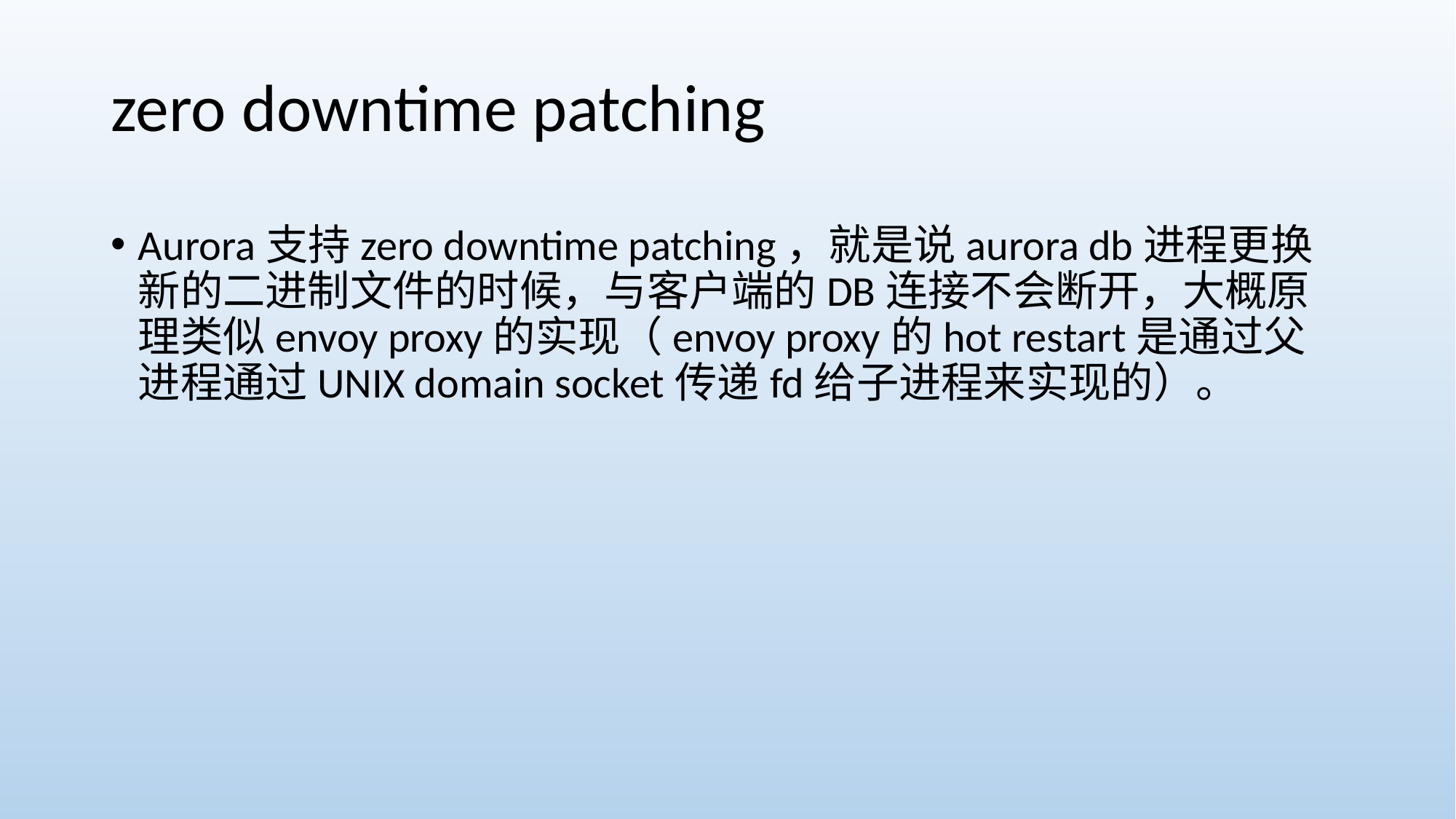

# zero downtime patching
Aurora支持zero downtime patching，就是说aurora db进程更换新的二进制文件的时候，与客户端的DB连接不会断开，大概原理类似envoy proxy的实现（envoy proxy的hot restart是通过父进程通过UNIX domain socket传递fd给子进程来实现的）。